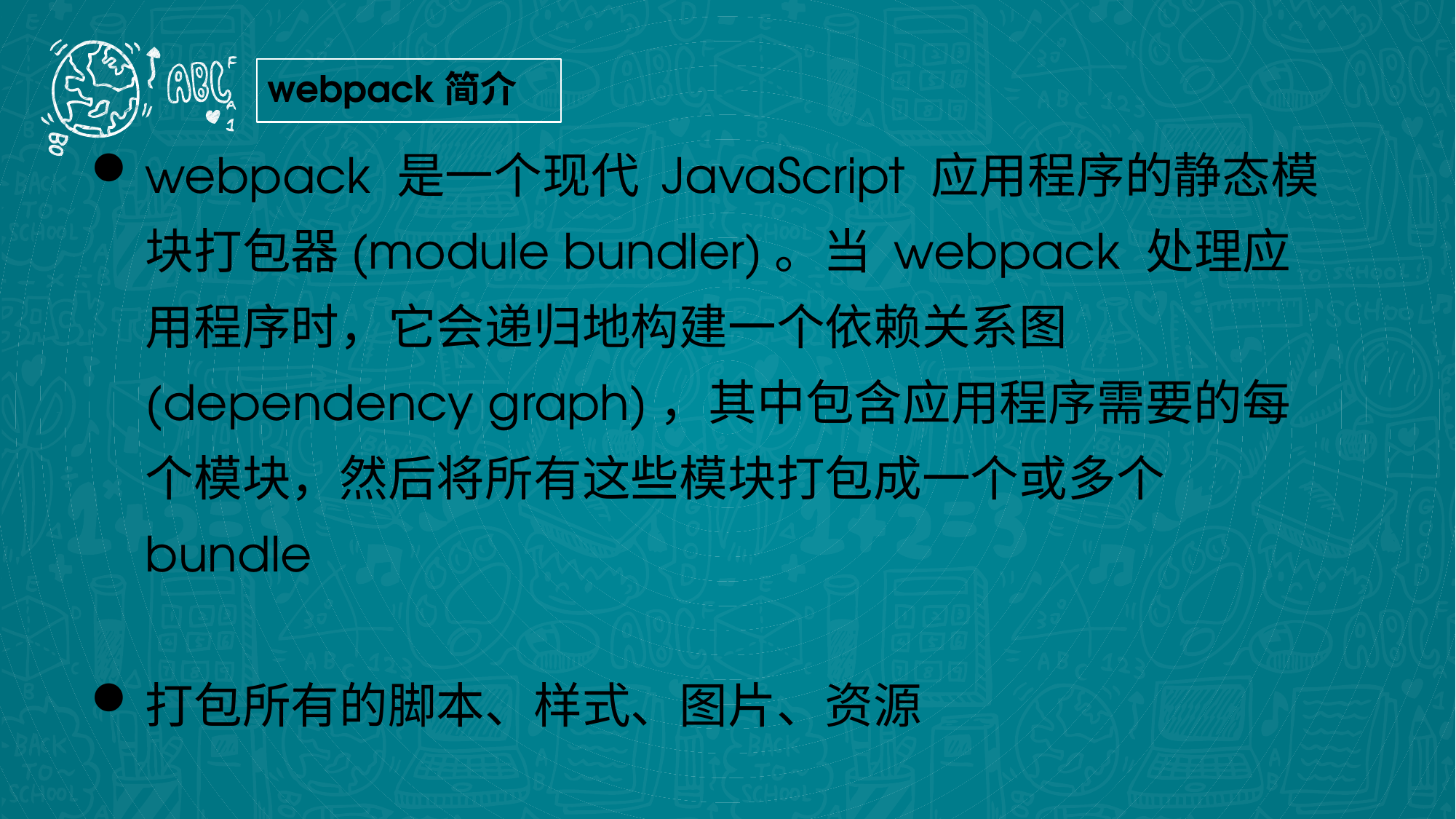

webpack简介
webpack 是一个现代 JavaScript 应用程序的静态模块打包器(module bundler)。当 webpack 处理应用程序时，它会递归地构建一个依赖关系图(dependency graph)，其中包含应用程序需要的每个模块，然后将所有这些模块打包成一个或多个 bundle

打包所有的脚本、样式、图片、资源

开源免费：https://github.com/webpack/webpack